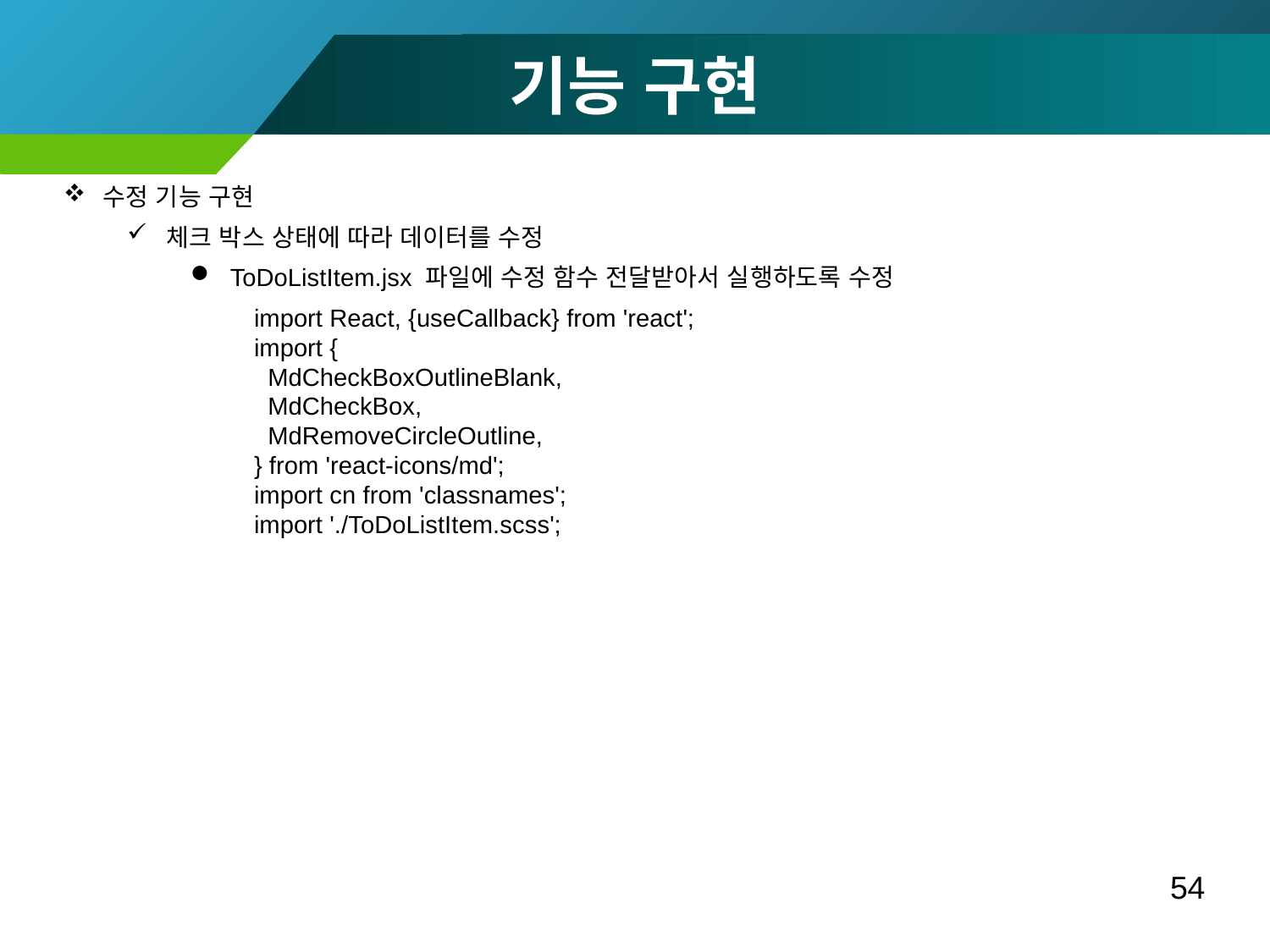

기능 구현
수정 기능 구현
체크 박스 상태에 따라 데이터를 수정
ToDoListItem.jsx 파일에 수정 함수 전달받아서 실행하도록 수정
import React, {useCallback} from 'react';
import {
  MdCheckBoxOutlineBlank,
  MdCheckBox,
  MdRemoveCircleOutline,
} from 'react-icons/md';
import cn from 'classnames';
import './ToDoListItem.scss';

54